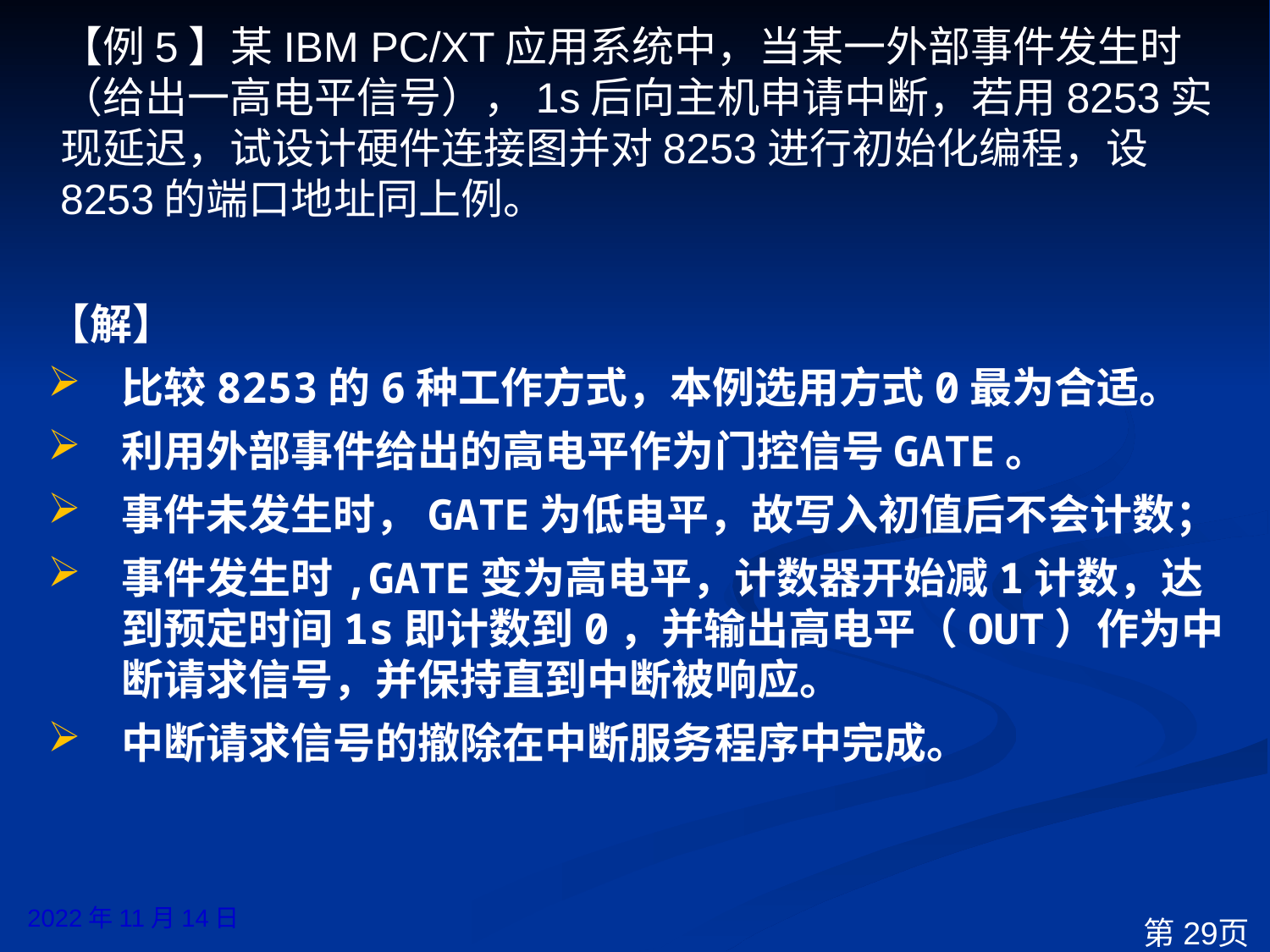

【例5】某IBM PC/XT应用系统中，当某一外部事件发生时（给出一高电平信号），1s后向主机申请中断，若用8253实现延迟，试设计硬件连接图并对8253进行初始化编程，设8253的端口地址同上例。
【解】
比较8253的6种工作方式，本例选用方式0最为合适。
利用外部事件给出的高电平作为门控信号GATE。
事件未发生时，GATE为低电平，故写入初值后不会计数；
事件发生时,GATE变为高电平，计数器开始减1计数，达到预定时间1s即计数到0，并输出高电平（OUT）作为中断请求信号，并保持直到中断被响应。
中断请求信号的撤除在中断服务程序中完成。
2022年11月14日
第29页